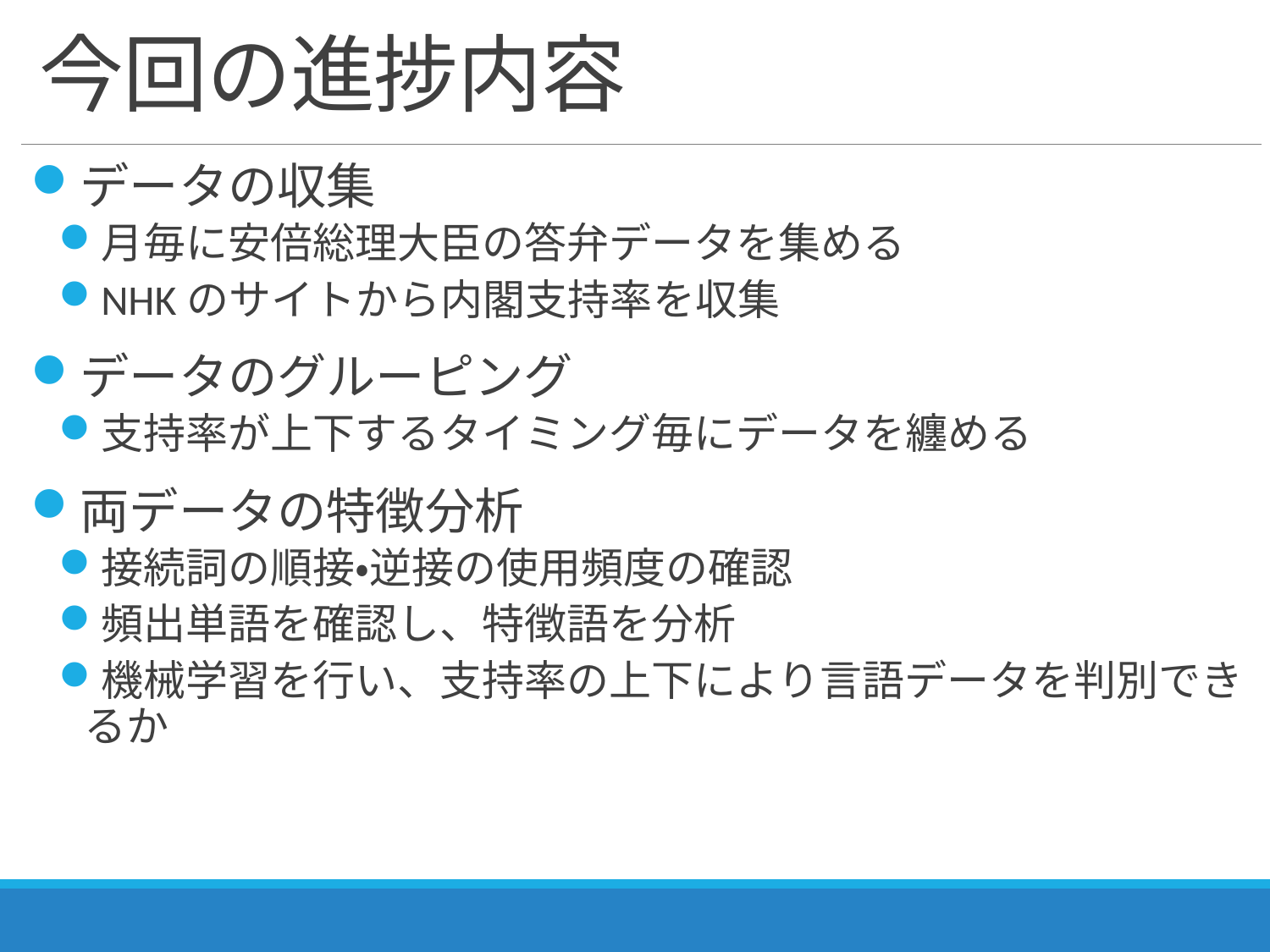

# 今回の進捗内容
データの収集
月毎に安倍総理大臣の答弁データを集める
NHKのサイトから内閣支持率を収集
データのグルーピング
支持率が上下するタイミング毎にデータを纏める
両データの特徴分析
接続詞の順接・逆接の使用頻度の確認
頻出単語を確認し、特徴語を分析
機械学習を行い、支持率の上下により言語データを判別できるか